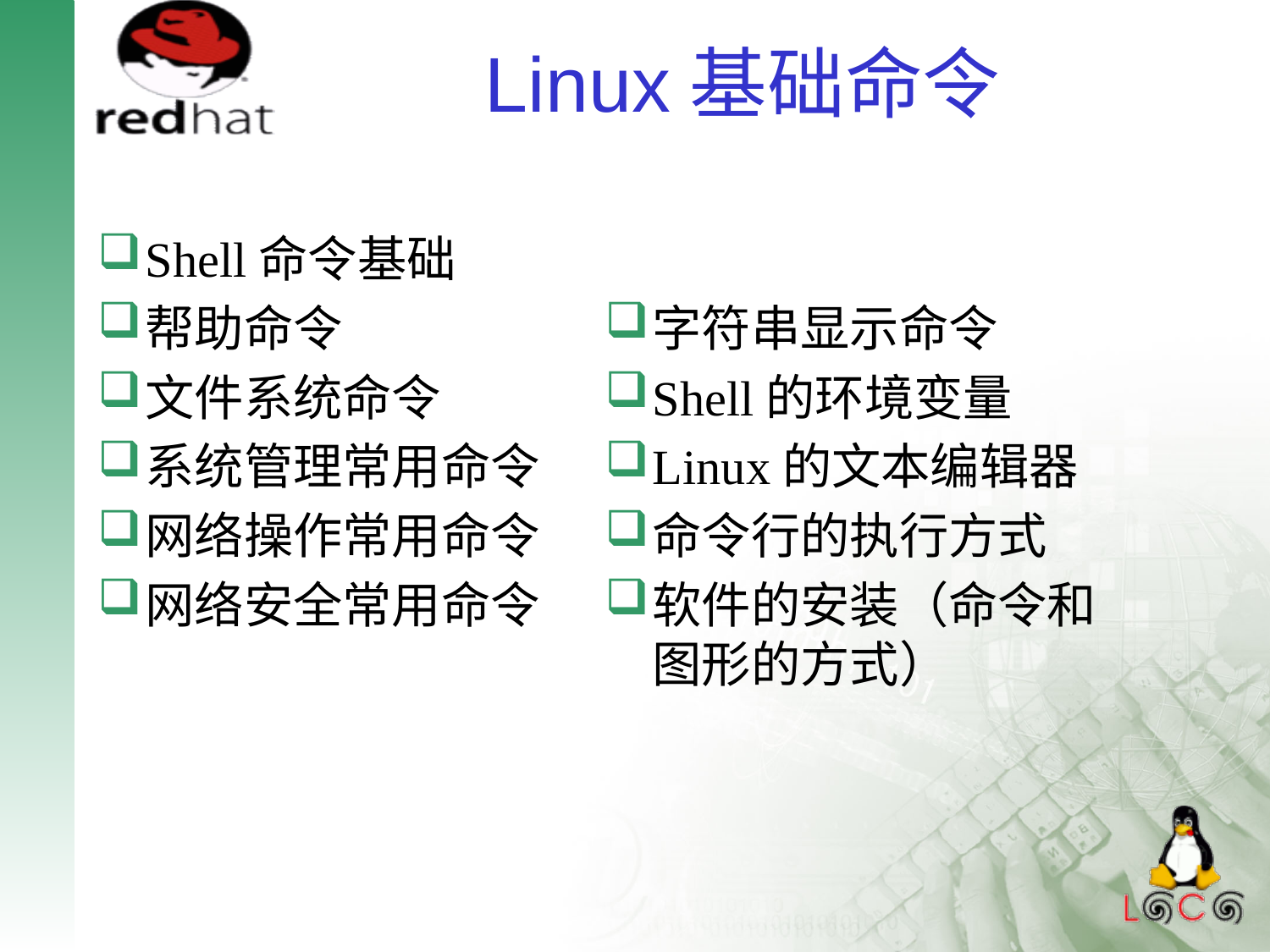

# Linux基础命令

Shell命令基础
帮助命令
文件系统命令
系统管理常用命令
网络操作常用命令
网络安全常用命令

字符串显示命令
Shell的环境变量
Linux的文本编辑器
命令行的执行方式
软件的安装（命令和图形的方式）